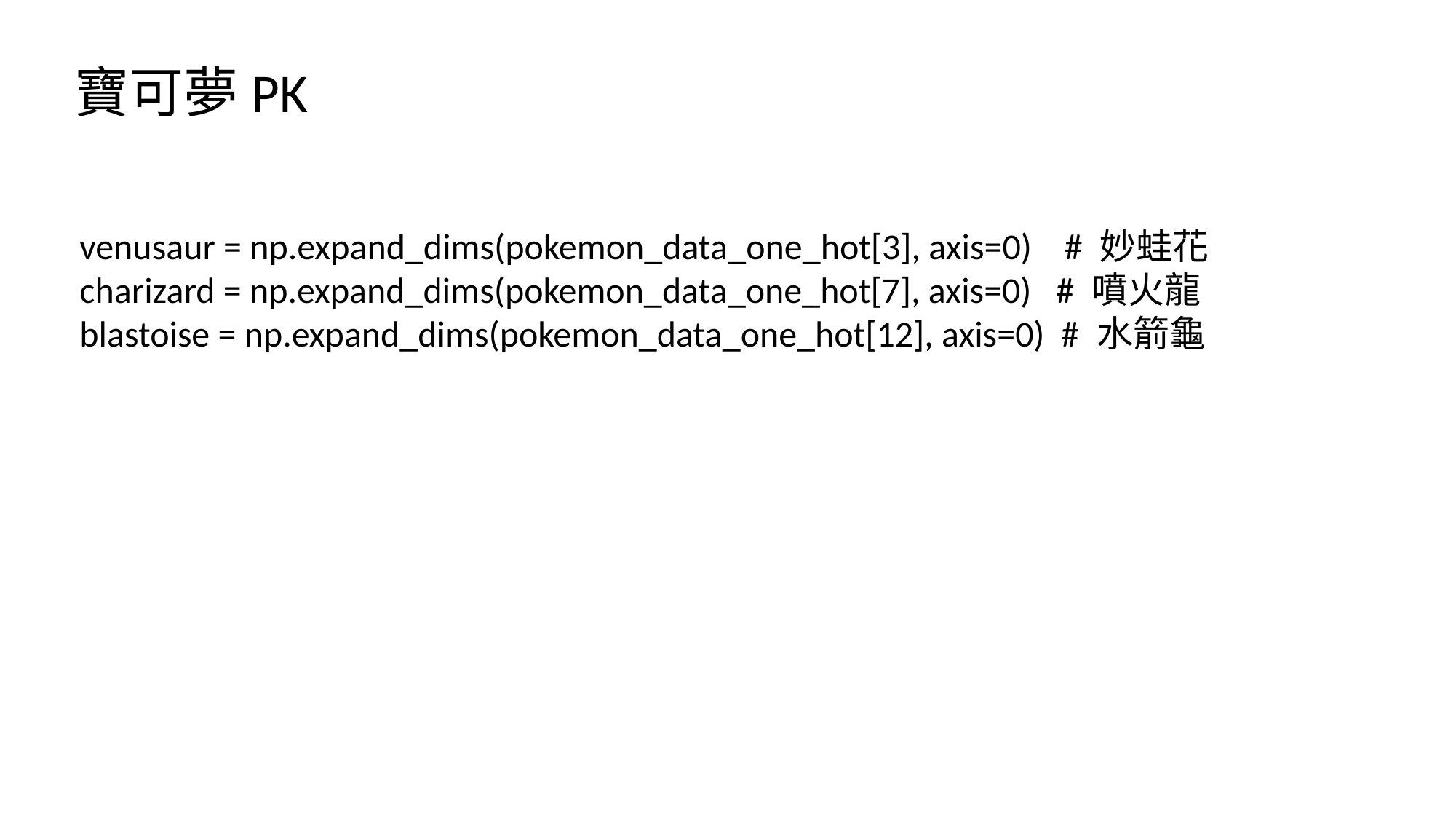

寶可夢PK
venusaur = np.expand_dims(pokemon_data_one_hot[3], axis=0)    # 妙蛙花
charizard = np.expand_dims(pokemon_data_one_hot[7], axis=0)   # 噴火龍
blastoise = np.expand_dims(pokemon_data_one_hot[12], axis=0)  # 水箭龜